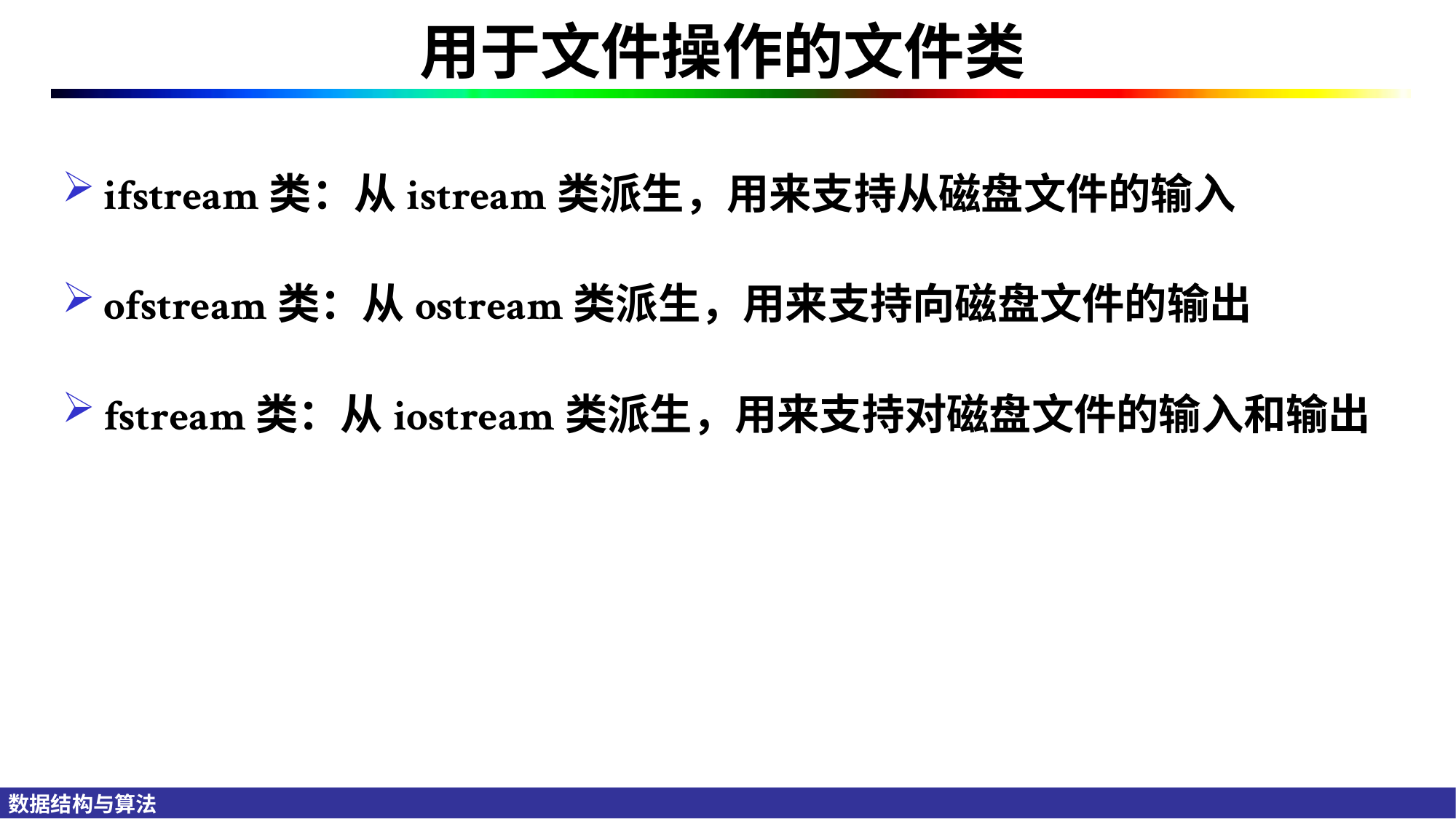

# 用于文件操作的文件类
ifstream类：从istream类派生，用来支持从磁盘文件的输入
ofstream类：从ostream类派生，用来支持向磁盘文件的输出
fstream类：从iostream类派生，用来支持对磁盘文件的输入和输出